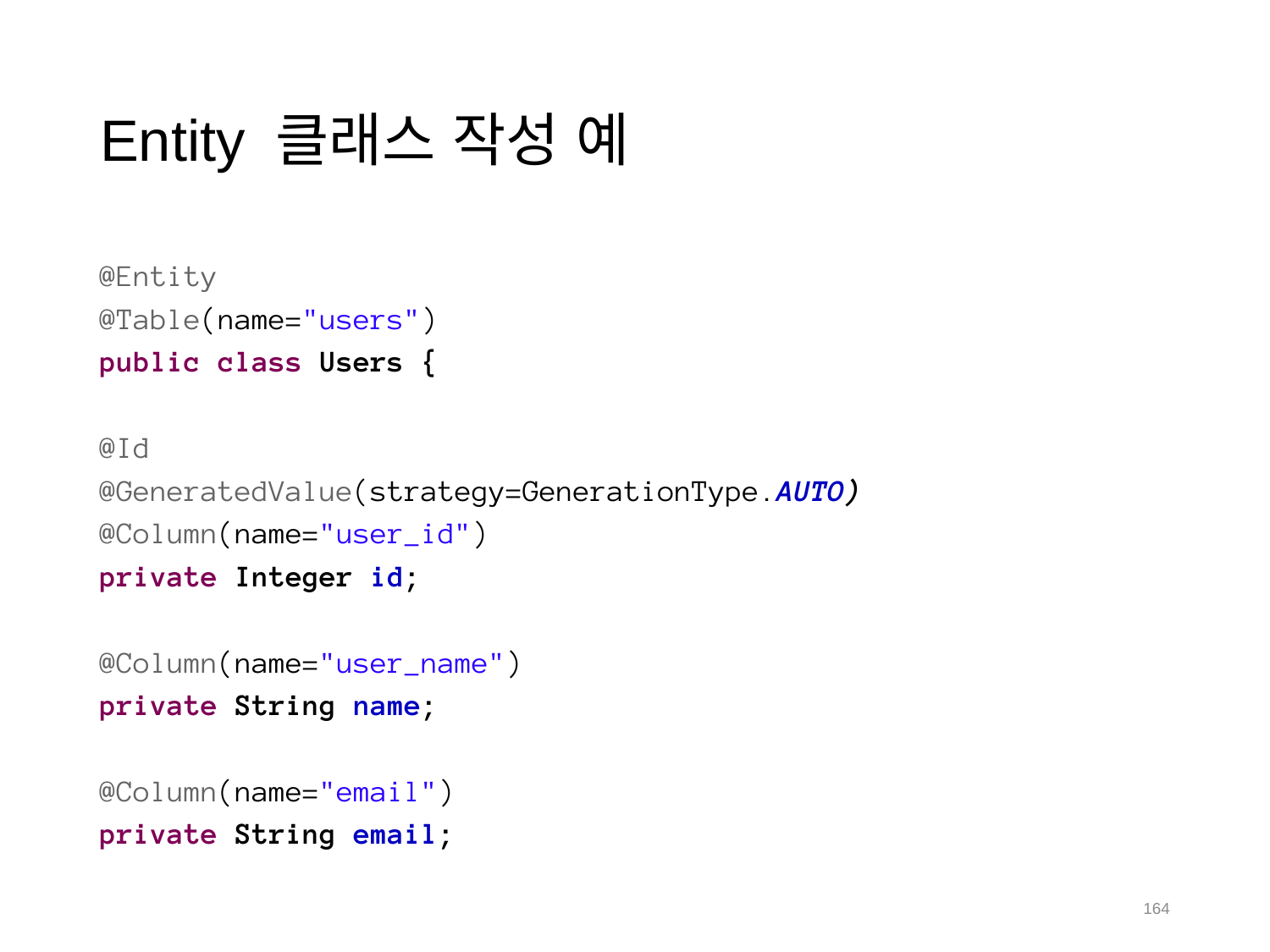

# Entity 클래스 작성 예
@Entity
@Table(name="users")
public class Users {

@Id
@GeneratedValue(strategy=GenerationType.AUTO)
@Column(name="user_id")
private Integer id;

@Column(name="user_name")
private String name;

@Column(name="email")
private String email;
164